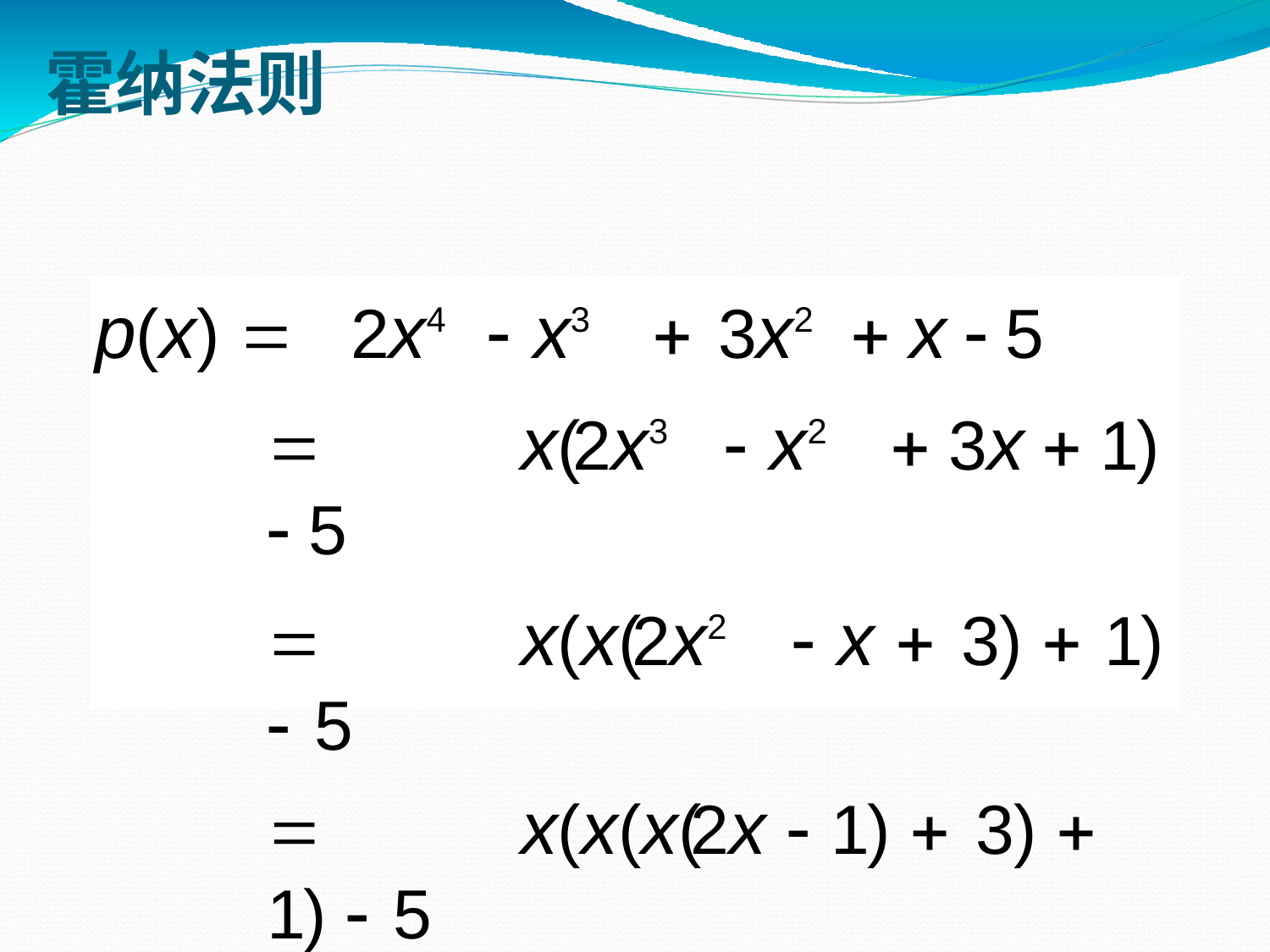

# 霍纳法则
p(x) =	2x4	− x3	+ 3x2	+ x − 5
=	x(2x3	− x2	+ 3x + 1) − 5
=	x(x(2x2	− x + 3) + 1) − 5
=	x(x(x(2x − 1) + 3) + 1) − 5